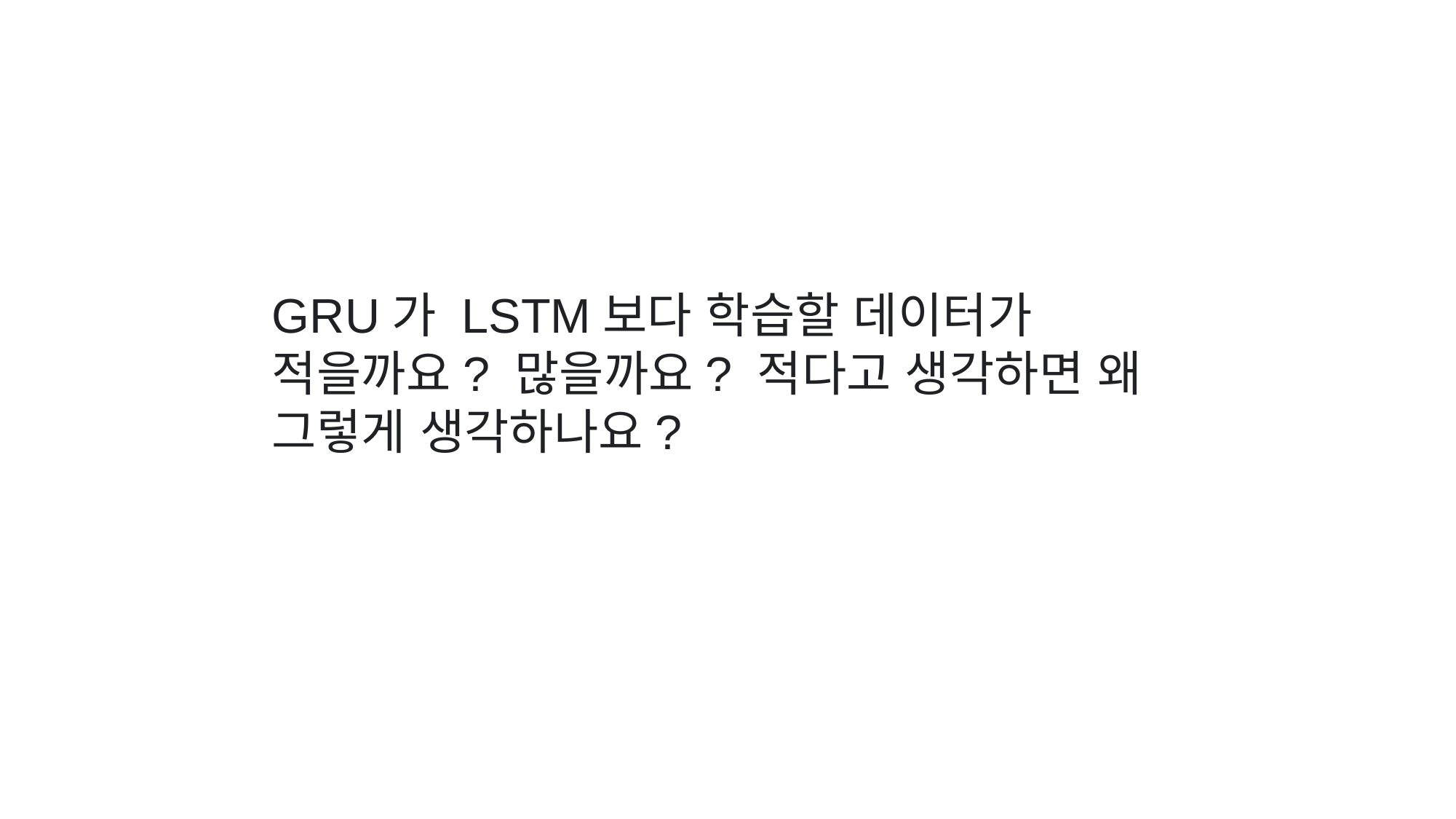

#
GRU가 LSTM보다 학습할 데이터가 적을까요? 많을까요? 적다고 생각하면 왜 그렇게 생각하나요?